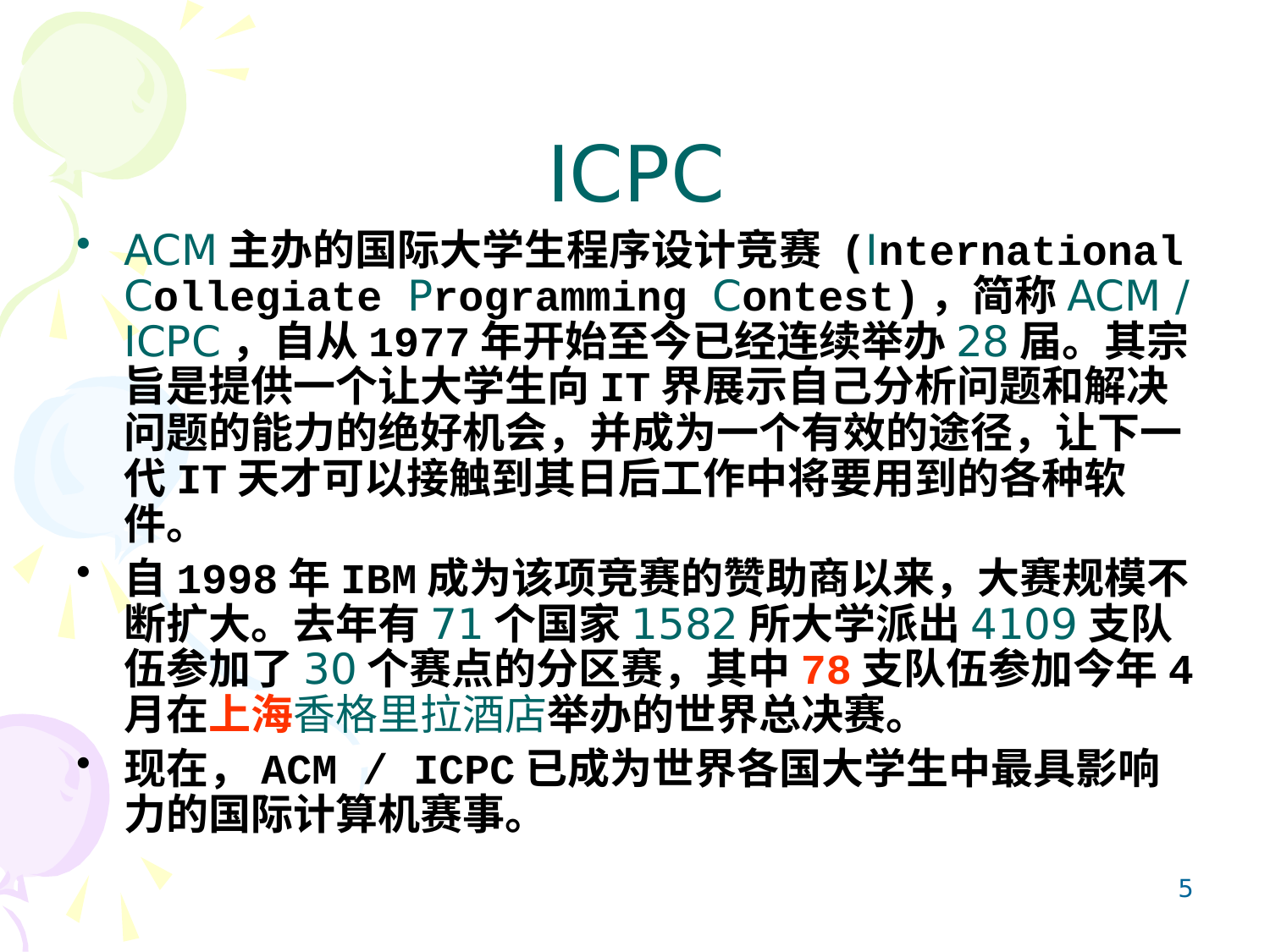

# ICPC
ACM主办的国际大学生程序设计竞赛 (International Collegiate Programming Contest)，简称ACM / ICPC，自从1977年开始至今已经连续举办28届。其宗旨是提供一个让大学生向IT界展示自己分析问题和解决问题的能力的绝好机会，并成为一个有效的途径，让下一代IT天才可以接触到其日后工作中将要用到的各种软件。
自1998年IBM成为该项竞赛的赞助商以来，大赛规模不断扩大。去年有71个国家1582所大学派出4109支队伍参加了30个赛点的分区赛，其中78支队伍参加今年4月在上海香格里拉酒店举办的世界总决赛。
现在，ACM / ICPC已成为世界各国大学生中最具影响力的国际计算机赛事。

5